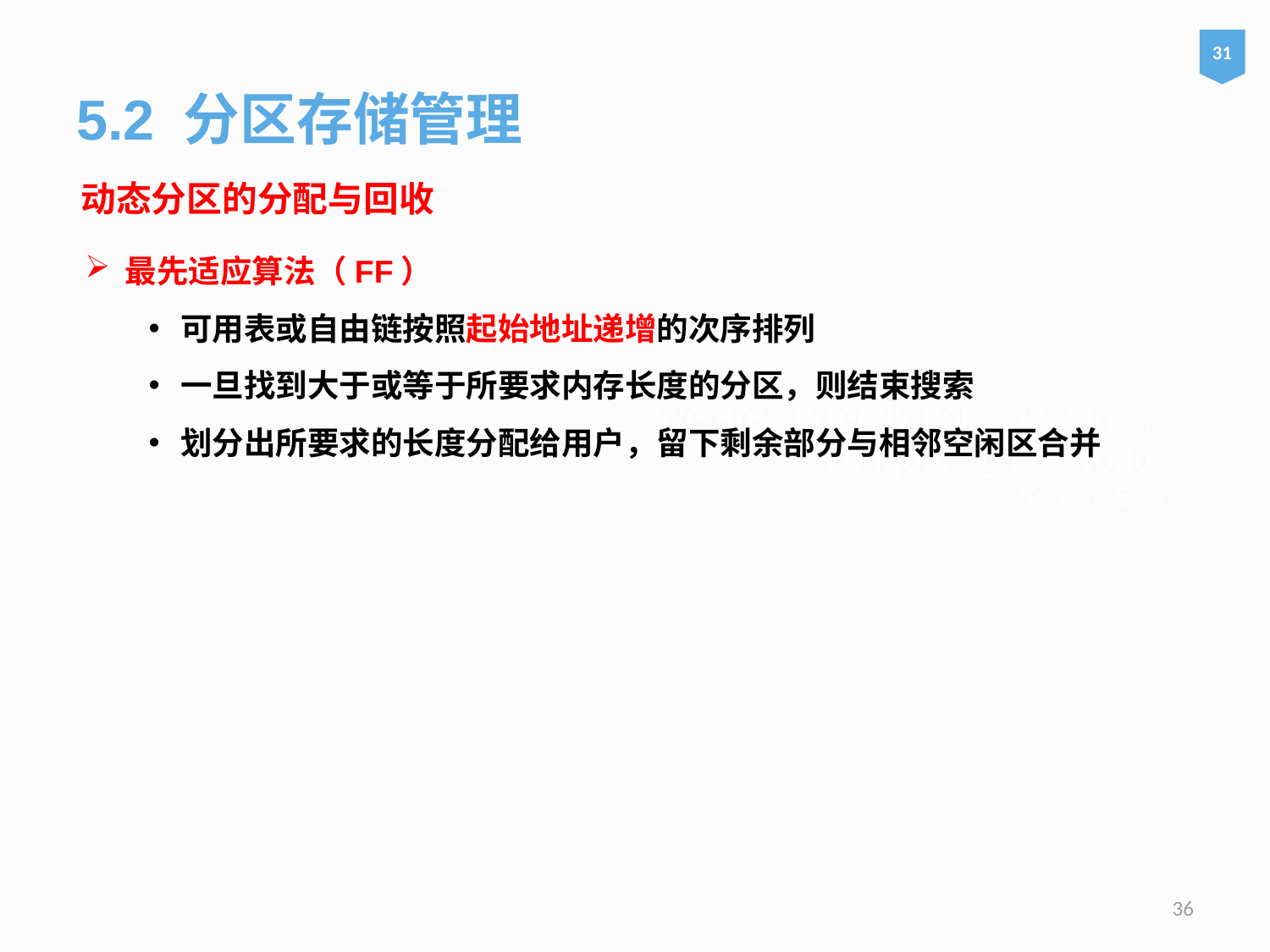

31
5.2 分区存储管理
动态分区的分配与回收
最先适应算法（FF）
可用表或自由链按照起始地址递增的次序排列
一旦找到大于或等于所要求内存长度的分区，则结束搜索
划分出所要求的长度分配给用户，留下剩余部分与相邻空闲区合并

# We are currently not planning on conquering the world. – Sergey Brin
36